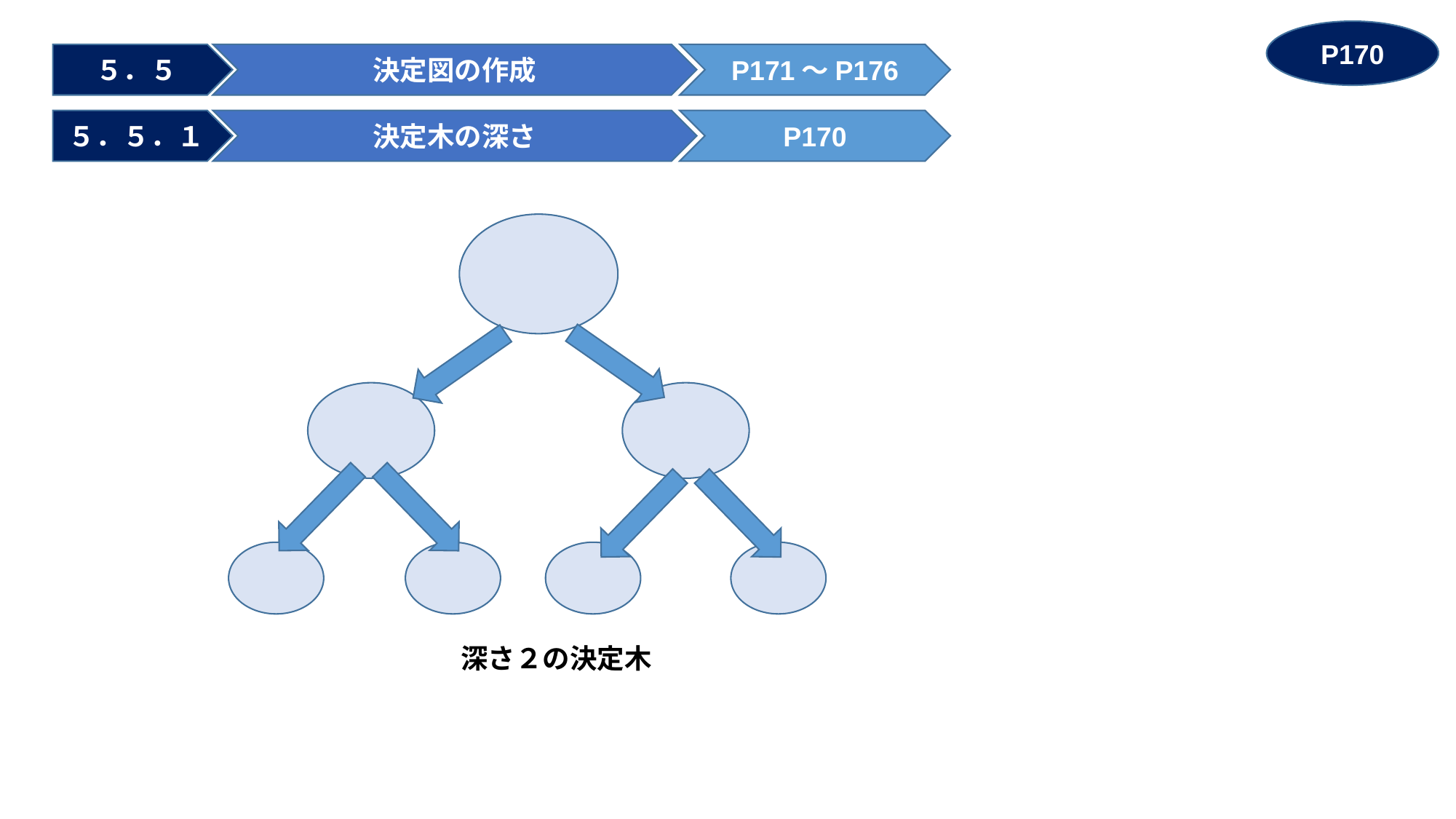

P170
５．５
決定図の作成
P171～P176
５．５．１
決定木の深さ
P170

深さ２の決定木